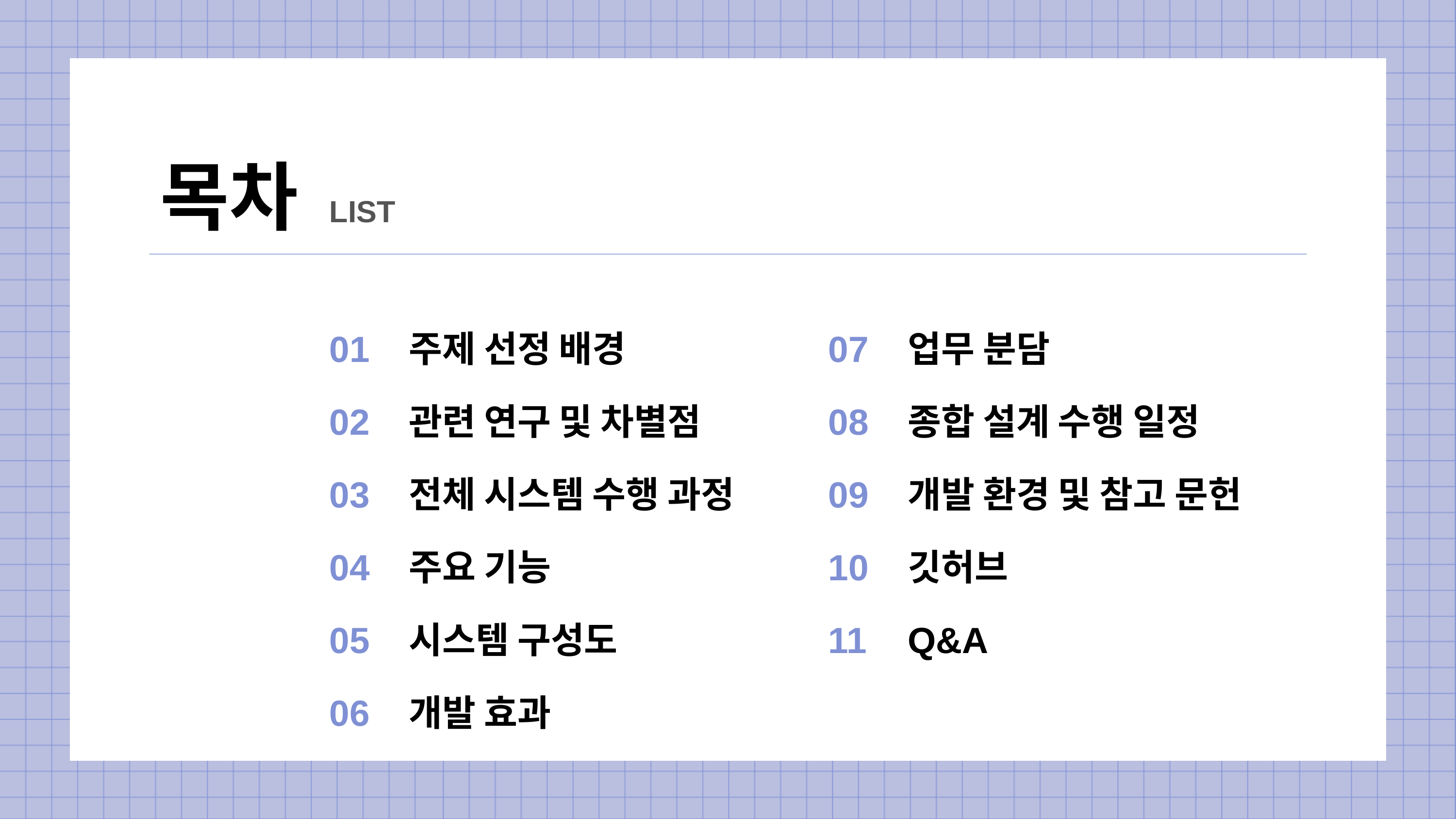

목차
LIST

01
02
03
04
05
06
주제 선정 배경
관련 연구 및 차별점
전체 시스템 수행 과정
주요 기능
시스템 구성도
개발 효과
07
08
09
10
11
업무 분담
종합 설계 수행 일정
개발 환경 및 참고 문헌
깃허브
Q&A